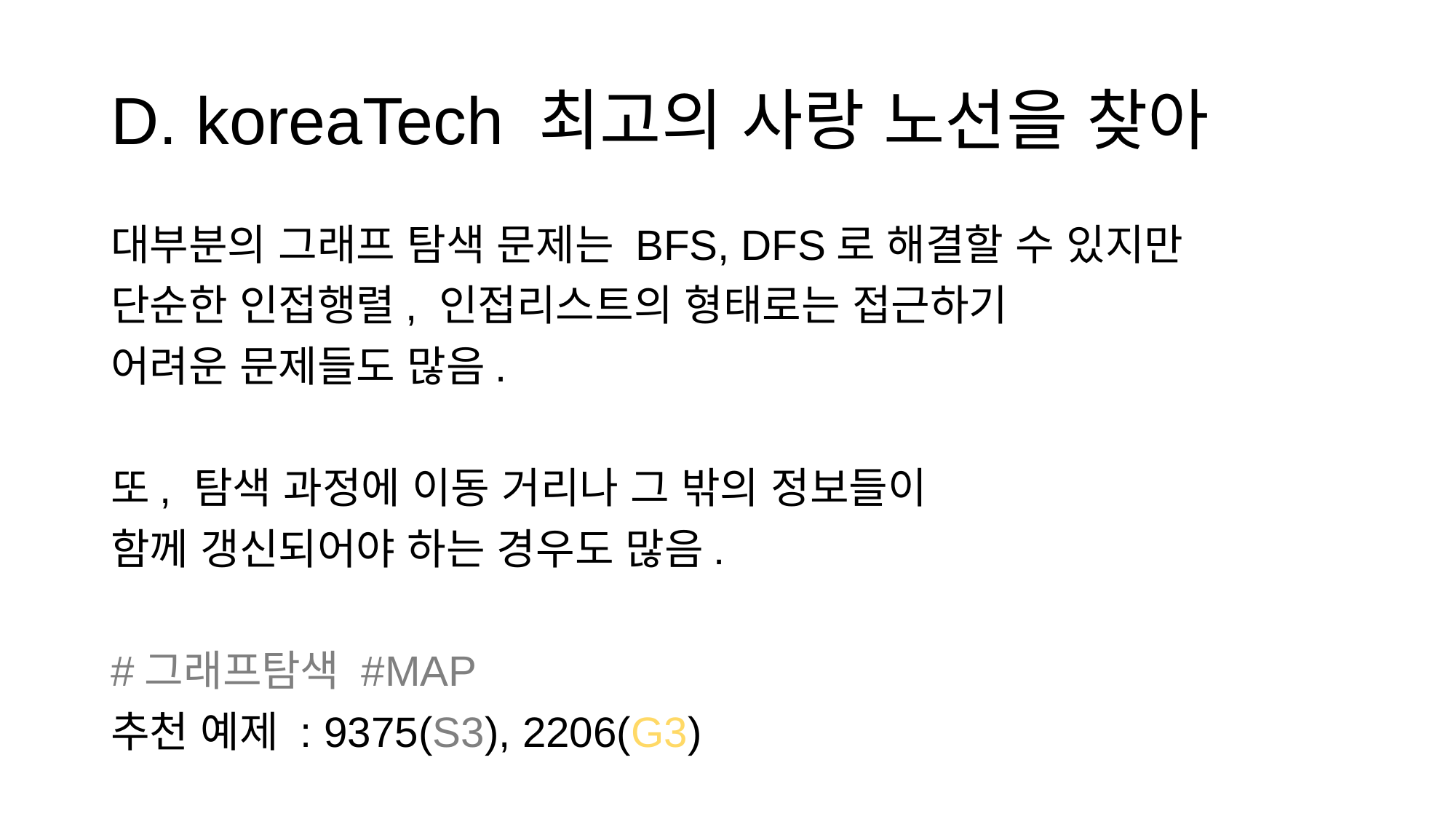

# D. koreaTech 최고의 사랑 노선을 찾아
대부분의 그래프 탐색 문제는 BFS, DFS로 해결할 수 있지만
단순한 인접행렬, 인접리스트의 형태로는 접근하기
어려운 문제들도 많음.

또, 탐색 과정에 이동 거리나 그 밖의 정보들이
함께 갱신되어야 하는 경우도 많음.

#그래프탐색 #MAP
추천 예제 : 9375(S3), 2206(G3)